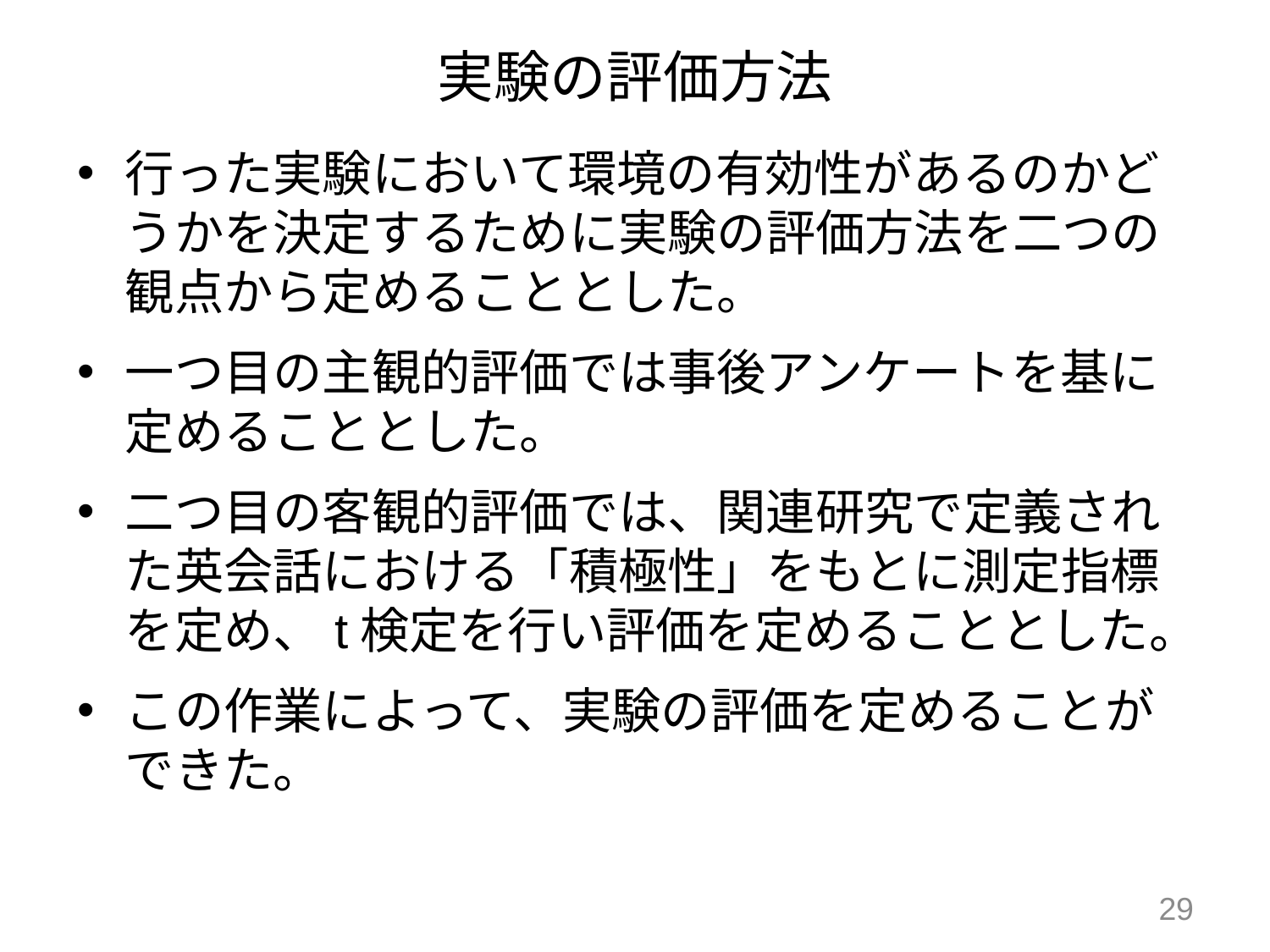

# 実験の評価方法
行った実験において環境の有効性があるのかどうかを決定するために実験の評価方法を二つの観点から定めることとした。
一つ目の主観的評価では事後アンケートを基に定めることとした。
二つ目の客観的評価では、関連研究で定義された英会話における「積極性」をもとに測定指標を定め、t検定を行い評価を定めることとした。
この作業によって、実験の評価を定めることができた。

29